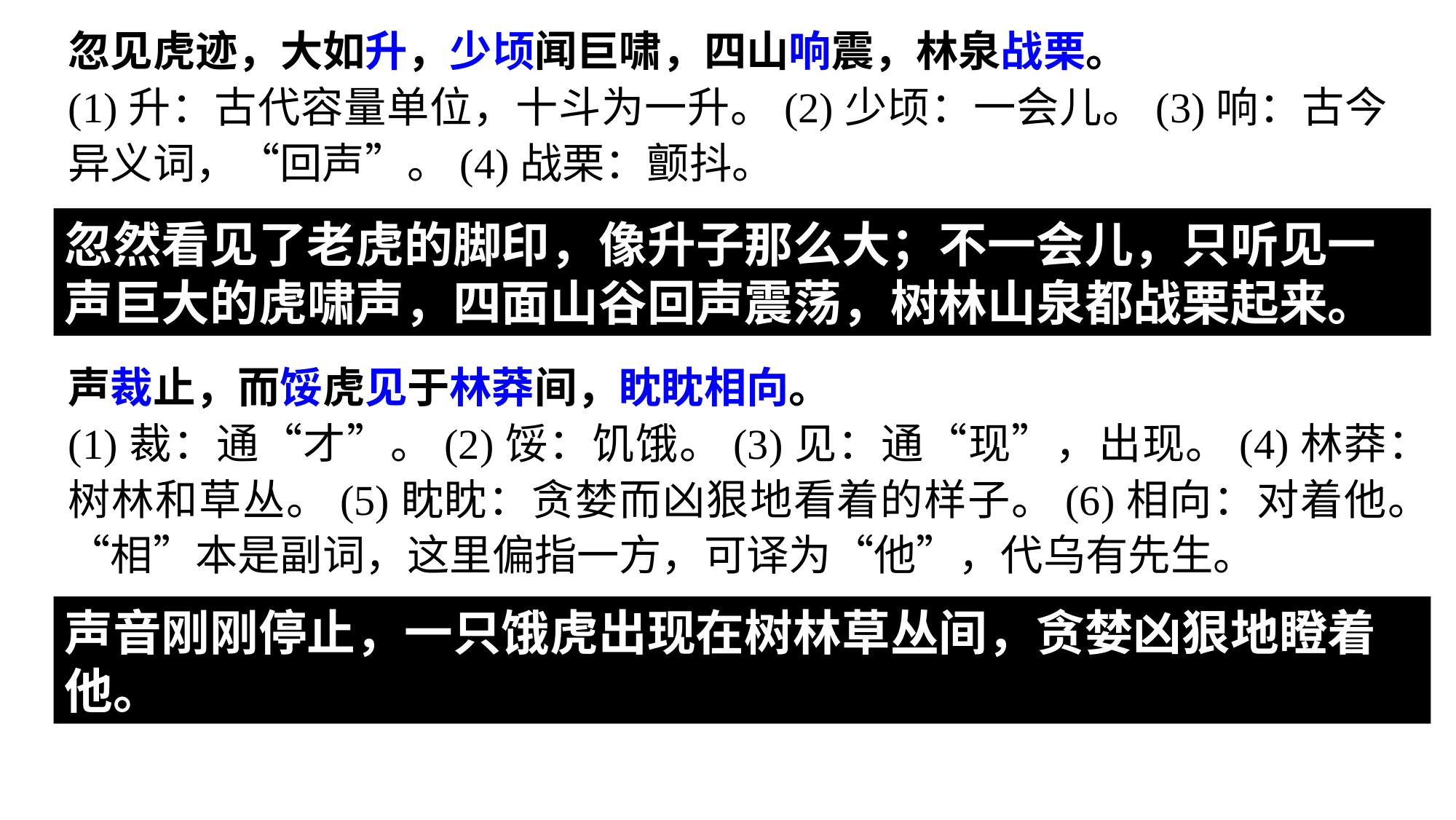

忽见虎迹，大如升，少顷闻巨啸，四山响震，林泉战栗。
(1)升：古代容量单位，十斗为一升。(2)少顷：一会儿。(3)响：古今异义词，“回声”。(4)战栗：颤抖。

声裁止，而馁虎见于林莽间，眈眈相向。
(1)裁：通“才”。(2)馁：饥饿。(3)见：通“现”，出现。(4)林莽：树林和草丛。(5)眈眈：贪婪而凶狠地看着的样子。(6)相向：对着他。“相”本是副词，这里偏指一方，可译为“他”，代乌有先生。

忽然看见了老虎的脚印，像升子那么大；不一会儿，只听见一声巨大的虎啸声，四面山谷回声震荡，树林山泉都战栗起来。
声音刚刚停止，一只饿虎出现在树林草丛间，贪婪凶狠地瞪着他。